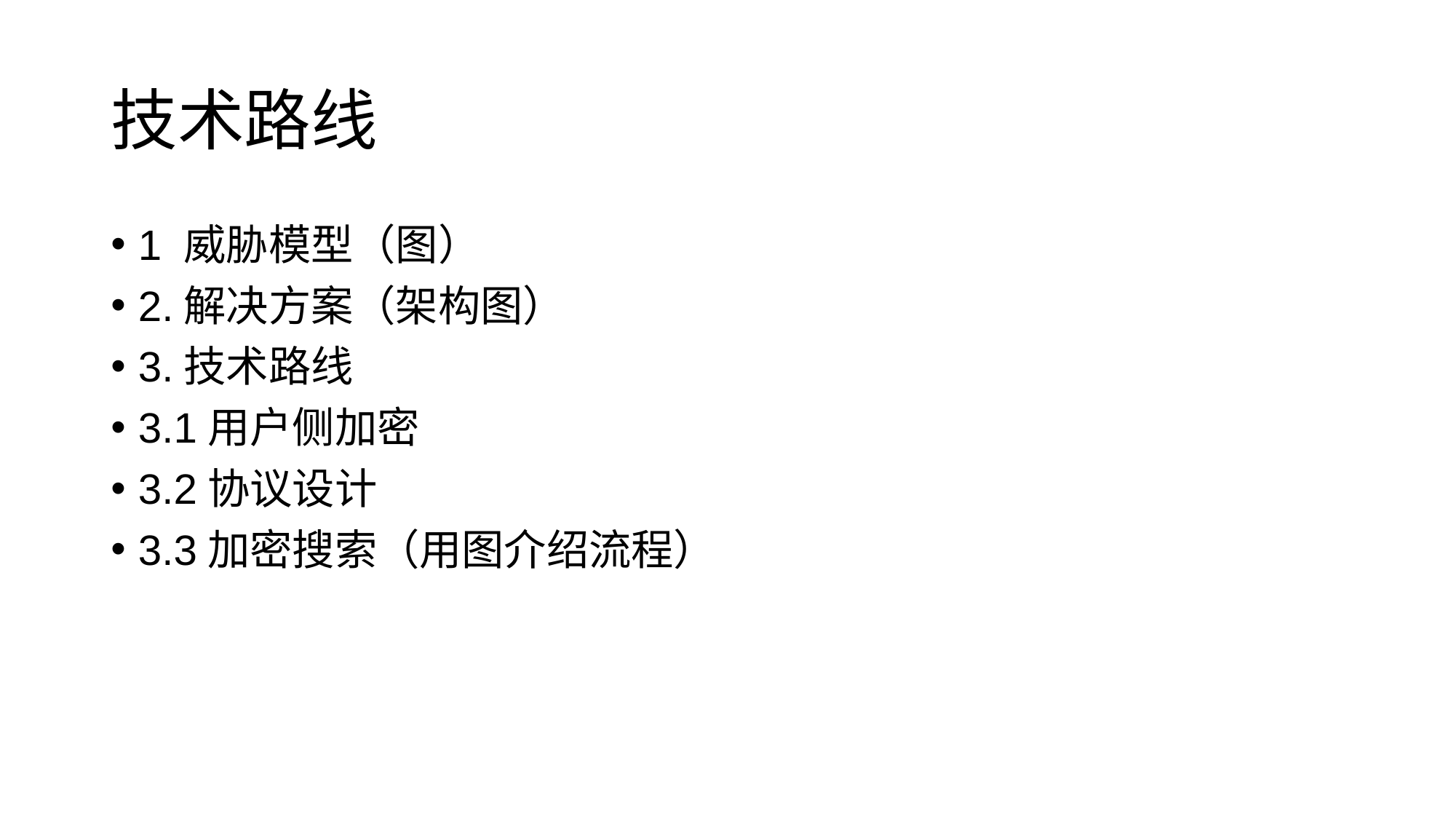

# 技术路线
1 威胁模型（图）
2.解决方案（架构图）
3.技术路线
3.1用户侧加密
3.2协议设计
3.3加密搜索（用图介绍流程）